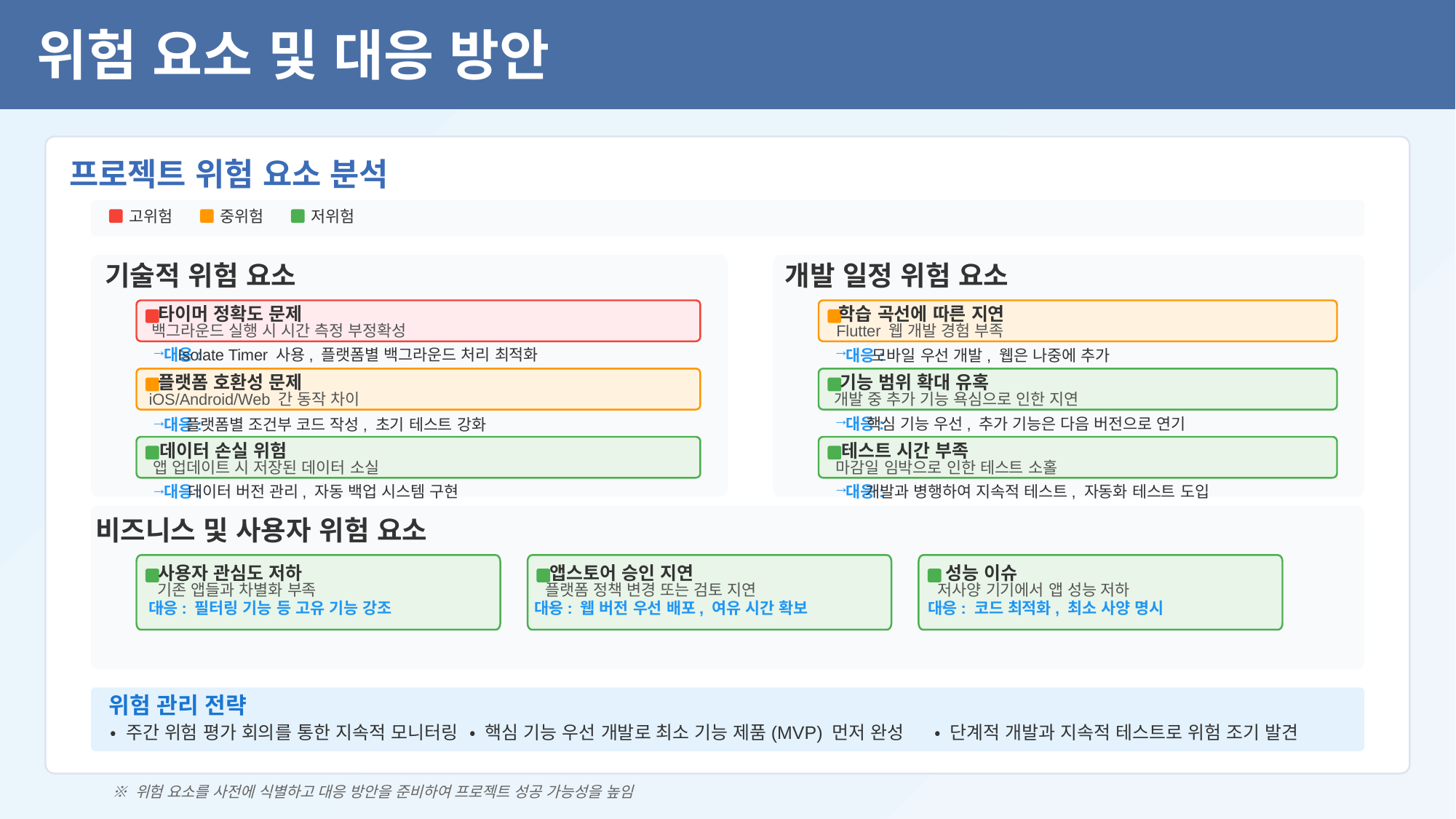

위험 요소 및 대응 방안

프로젝트 위험 요소 분석

고위험
중위험
저위험

기술적 위험 요소
개발 일정 위험 요소

타이머 정확도 문제
학습 곡선에 따른 지연

백그라운드 실행 시 시간 측정 부정확성
Flutter 웹 개발 경험 부족
→
→
대응:
Isolate Timer 사용, 플랫폼별 백그라운드 처리 최적화
대응:
모바일 우선 개발, 웹은 나중에 추가
플랫폼 호환성 문제
기능 범위 확대 유혹

iOS/Android/Web 간 동작 차이
개발 중 추가 기능 욕심으로 인한 지연
→
→
대응:
핵심 기능 우선, 추가 기능은 다음 버전으로 연기
대응:
플랫폼별 조건부 코드 작성, 초기 테스트 강화
데이터 손실 위험
테스트 시간 부족

앱 업데이트 시 저장된 데이터 소실
마감일 임박으로 인한 테스트 소홀
→
→
대응:
데이터 버전 관리, 자동 백업 시스템 구현
대응:
개발과 병행하여 지속적 테스트, 자동화 테스트 도입

비즈니스 및 사용자 위험 요소

사용자 관심도 저하
앱스토어 승인 지연
성능 이슈

기존 앱들과 차별화 부족
플랫폼 정책 변경 또는 검토 지연
저사양 기기에서 앱 성능 저하
→
→
→
대응: 필터링 기능 등 고유 기능 강조
대응: 웹 버전 우선 배포, 여유 시간 확보
대응: 코드 최적화, 최소 사양 명시
위험 관리 전략

• 주간 위험 평가 회의를 통한 지속적 모니터링
• 핵심 기능 우선 개발로 최소 기능 제품(MVP) 먼저 완성
• 단계적 개발과 지속적 테스트로 위험 조기 발견
※ 위험 요소를 사전에 식별하고 대응 방안을 준비하여 프로젝트 성공 가능성을 높임